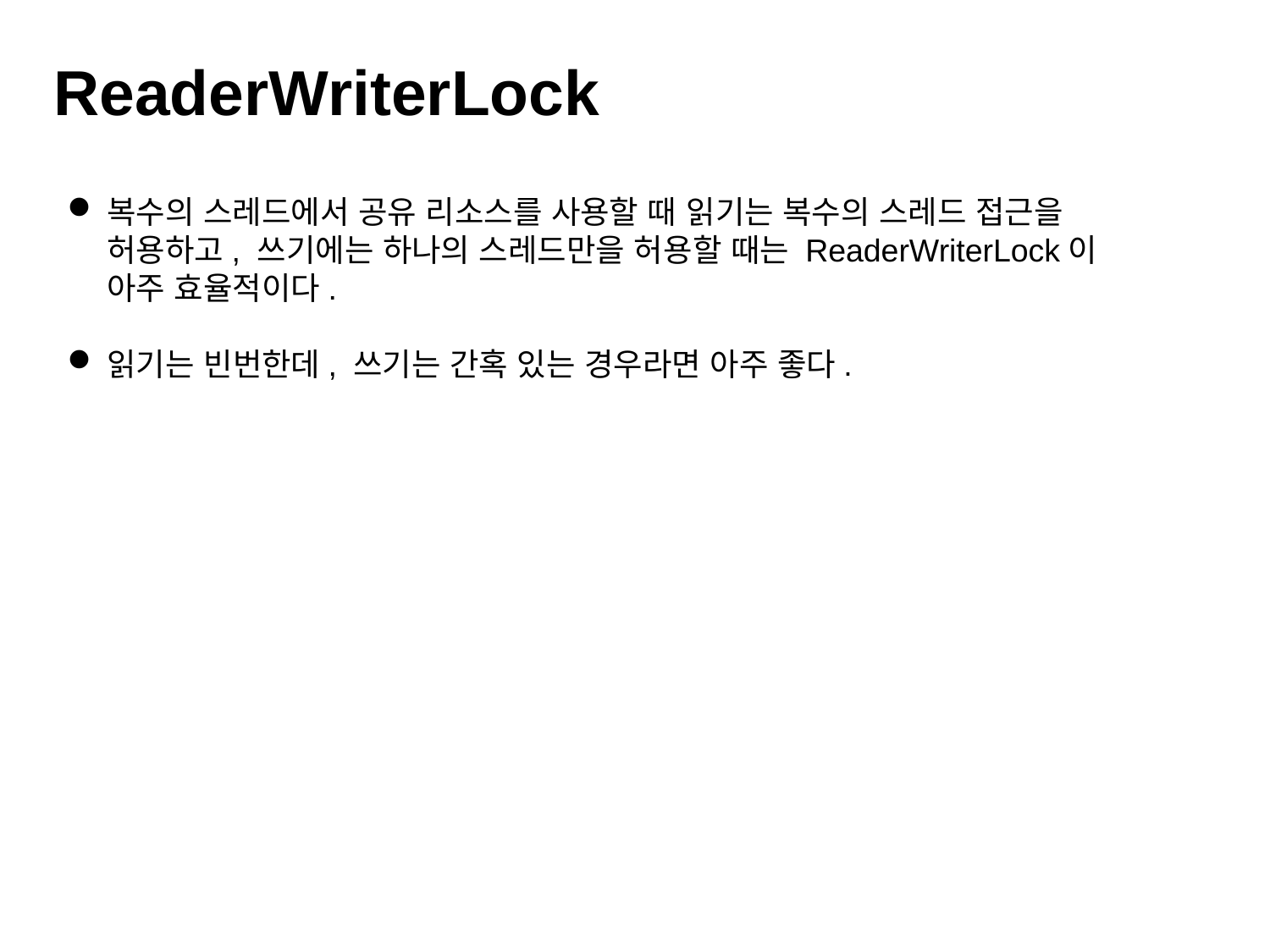

ReaderWriterLock
복수의 스레드에서 공유 리소스를 사용할 때 읽기는 복수의 스레드 접근을 허용하고, 쓰기에는 하나의 스레드만을 허용할 때는 ReaderWriterLock이 아주 효율적이다.

읽기는 빈번한데, 쓰기는 간혹 있는 경우라면 아주 좋다.